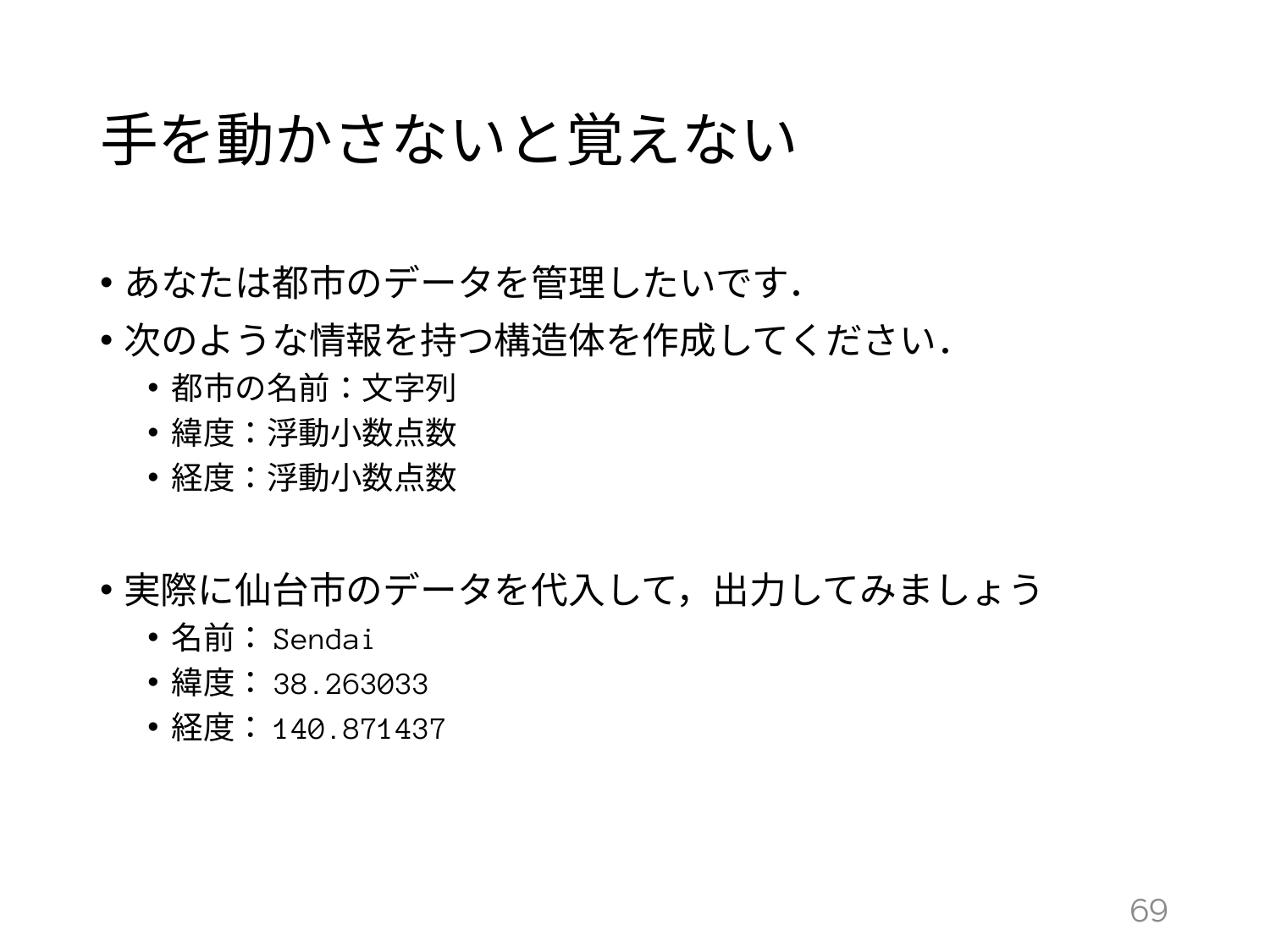

# 手を動かさないと覚えない
あなたは都市のデータを管理したいです．
次のような情報を持つ構造体を作成してください．
都市の名前：文字列
緯度：浮動小数点数
経度：浮動小数点数

実際に仙台市のデータを代入して，出力してみましょう
名前：Sendai
緯度：38.263033
経度：140.871437
69